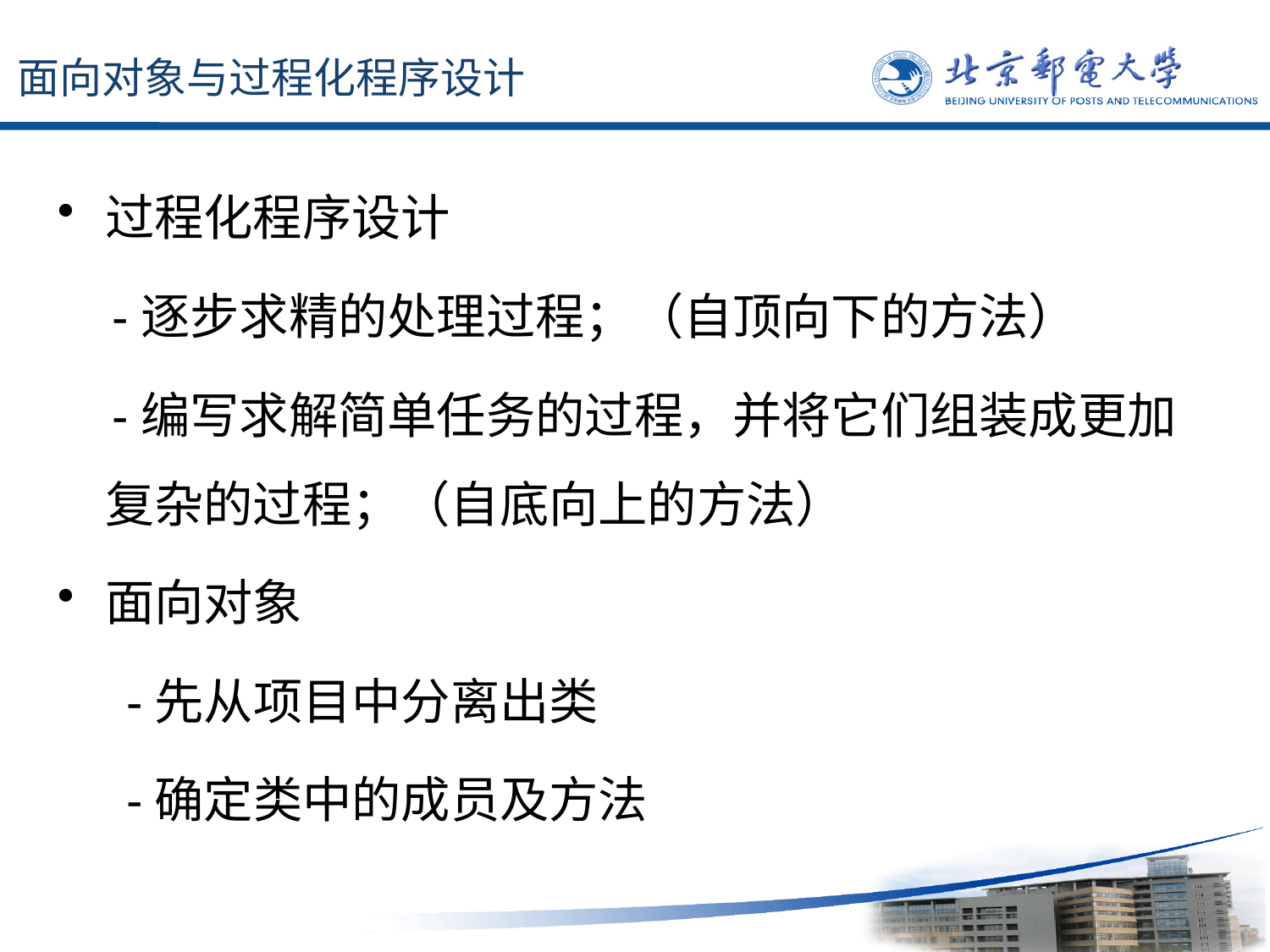

# 面向对象与过程化程序设计
过程化程序设计
    -逐步求精的处理过程；（自顶向下的方法）
    -编写求解简单任务的过程，并将它们组装成更加复杂的过程；（自底向上的方法）
面向对象
     -先从项目中分离出类
     -确定类中的成员及方法